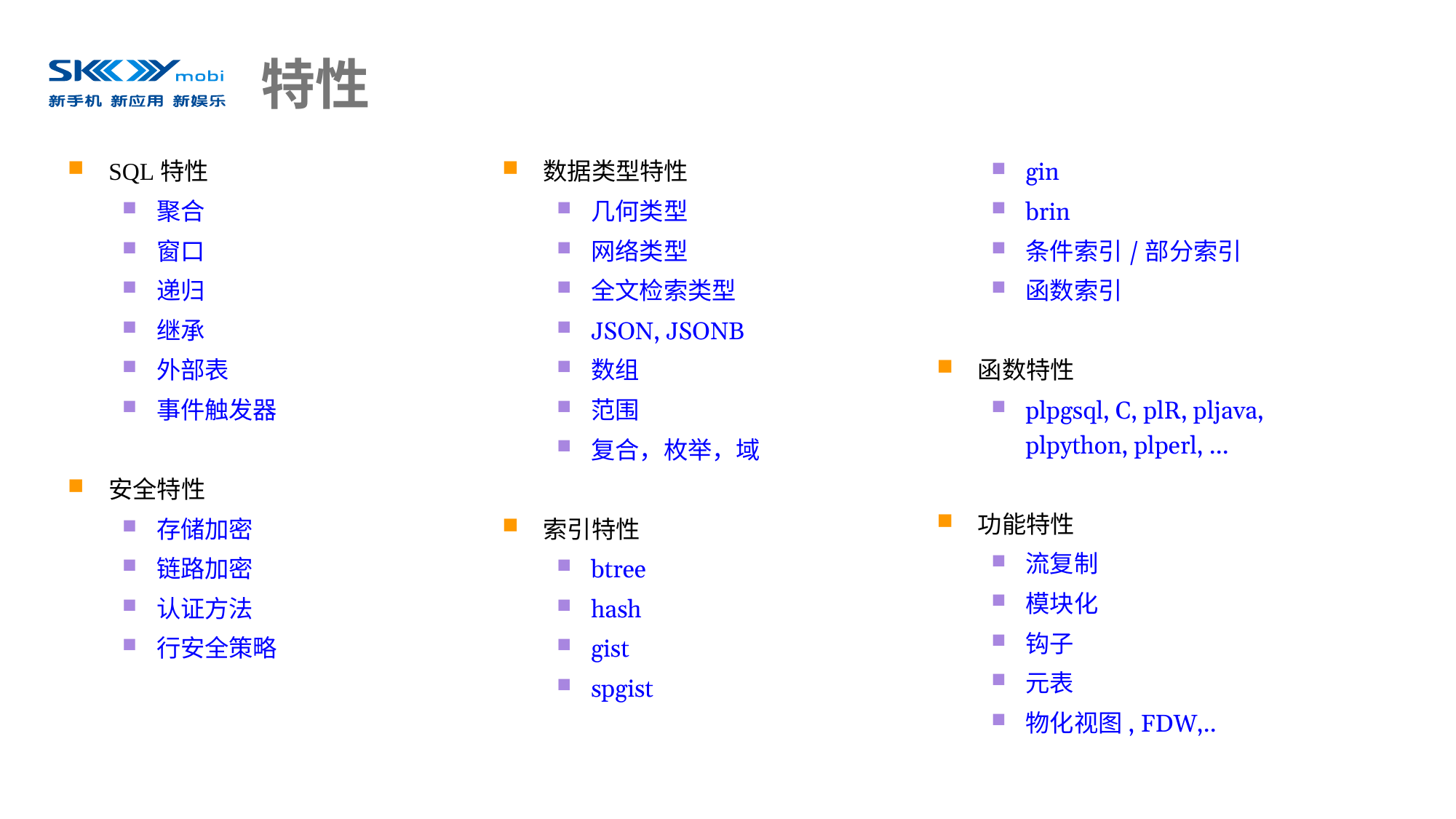

# 特性
SQL特性
聚合
窗口
递归
继承
外部表
事件触发器

安全特性
存储加密
链路加密
认证方法
行安全策略

数据类型特性
几何类型
网络类型
全文检索类型
JSON, JSONB
数组
范围
复合，枚举，域

索引特性
btree
hash
gist
spgist
gin
brin
条件索引/部分索引
函数索引

函数特性
plpgsql, C, plR, pljava, plpython, plperl, ...

功能特性
流复制
模块化
钩子
元表
物化视图, FDW,..